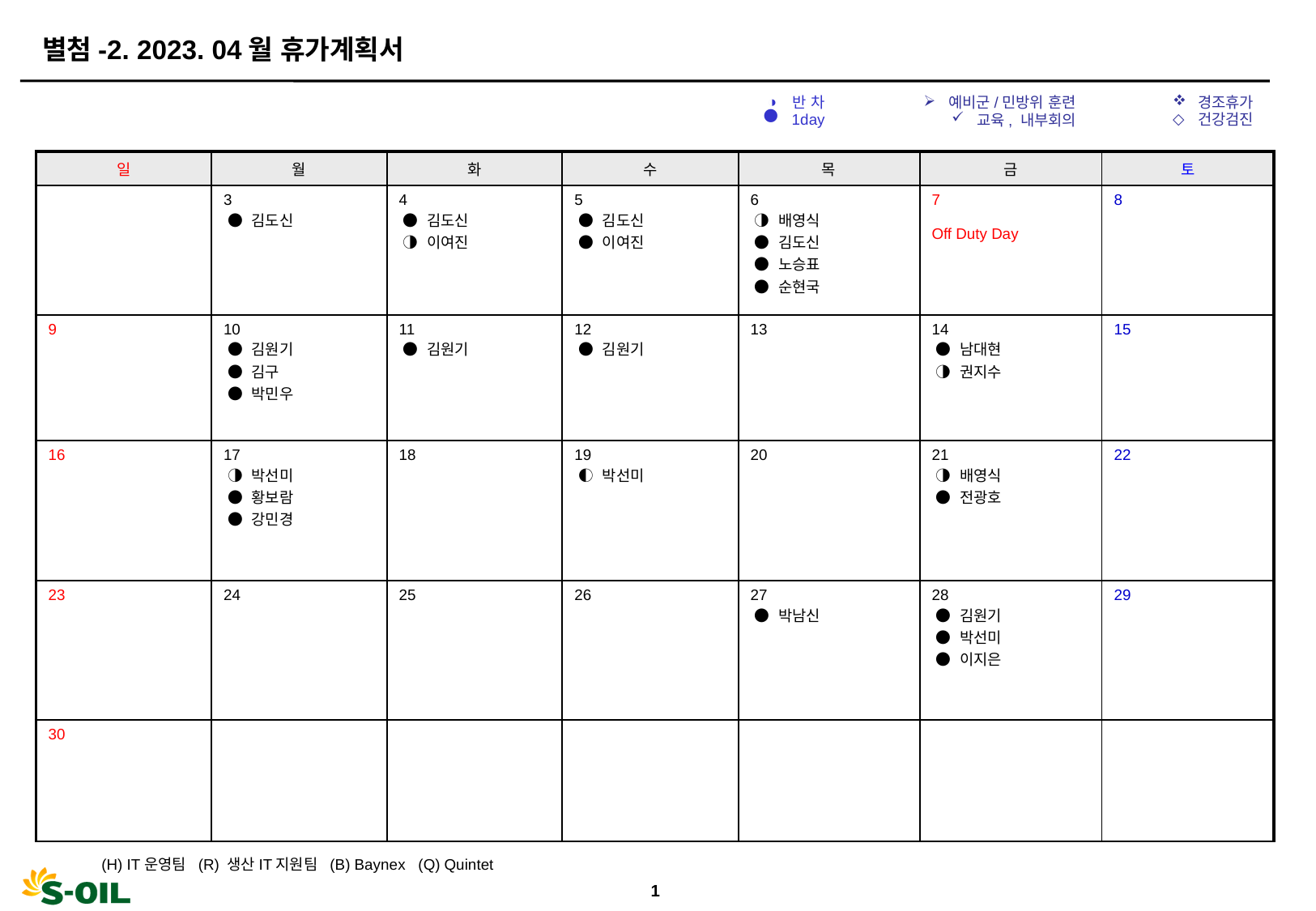

별첨-2. 2023. 04월 휴가계획서
반 차
 1day
경조휴가
건강검진
예비군/민방위 훈련
교육, 내부회의
| 일 | 월 | 화 | 수 | 목 | 금 | 토 |
| --- | --- | --- | --- | --- | --- | --- |
|  | 3 ● 김도신 | 4 ● 김도신 ◑ 이여진 | 5 ● 김도신 ● 이여진 | 6 ◑ 배영식 ● 김도신 ● 노승표 ● 순현국 | 7 Off Duty Day | 8 |
| 9 | 10 ● 김원기 ● 김구 ● 박민우 | 11 ● 김원기 | 12 ● 김원기 | 13 | 14 ● 남대현 ◑ 권지수 | 15 |
| 16 | 17 ◑ 박선미 ● 황보람 ● 강민경 | 18 | 19 ◐ 박선미 | 20 | 21 ◑ 배영식 ● 전광호 | 22 |
| 23 | 24 | 25 | 26 | 27 ● 박남신 | 28 ● 김원기 ● 박선미 ● 이지은 | 29 |
| 30 |  |  |  |  |  |  |
(H) IT운영팀  (R) 생산IT지원팀  (B) Baynex   (Q) Quintet